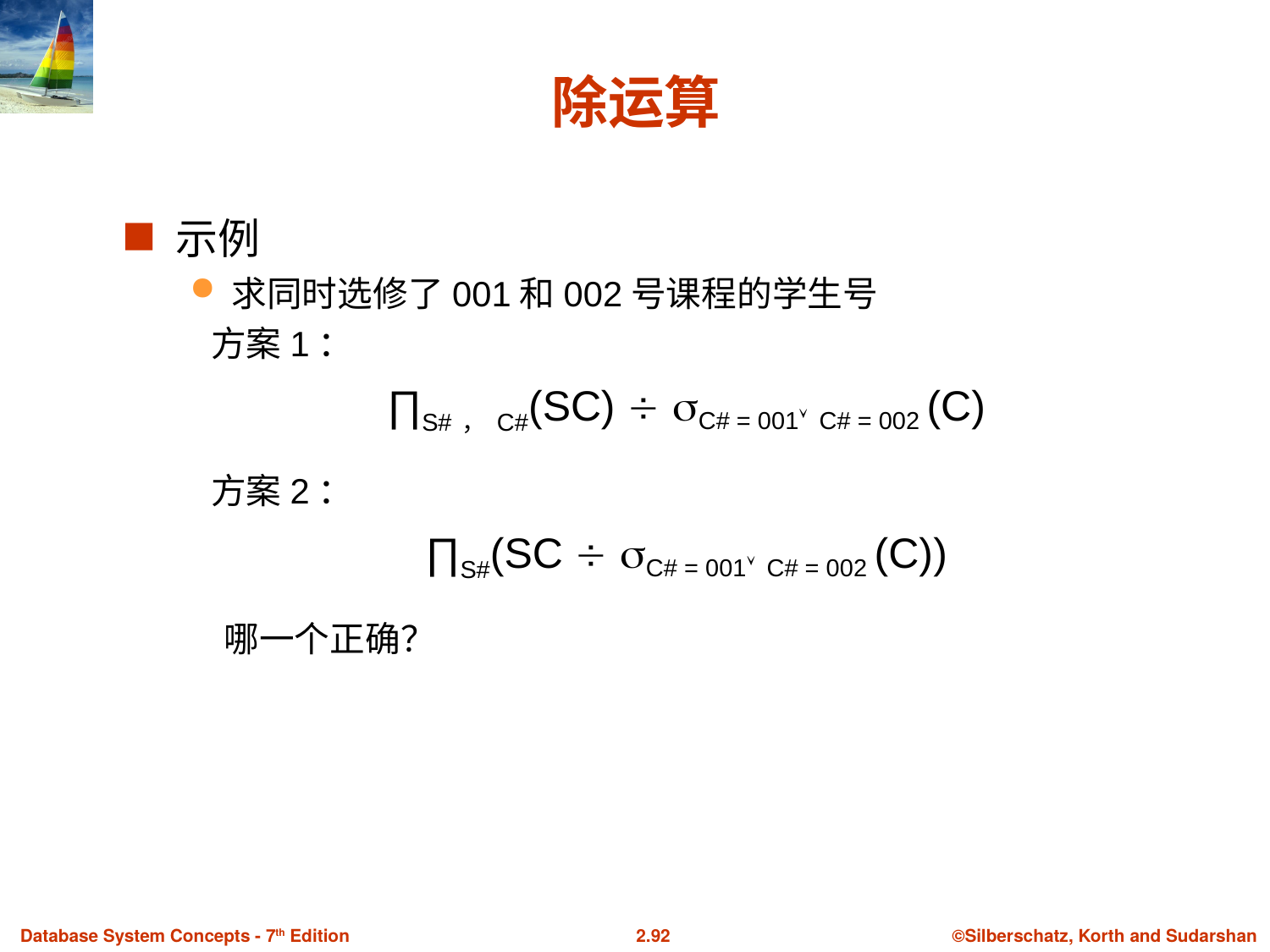

# 除运算
示例
求同时选修了001和002号课程的学生号
   方案1：
∏S#，C#(SC) ÷ σC# = 001∨ C# = 002 (C)

   方案2：
∏S#(SC ÷ σC# = 001∨ C# = 002 (C))

   哪一个正确？